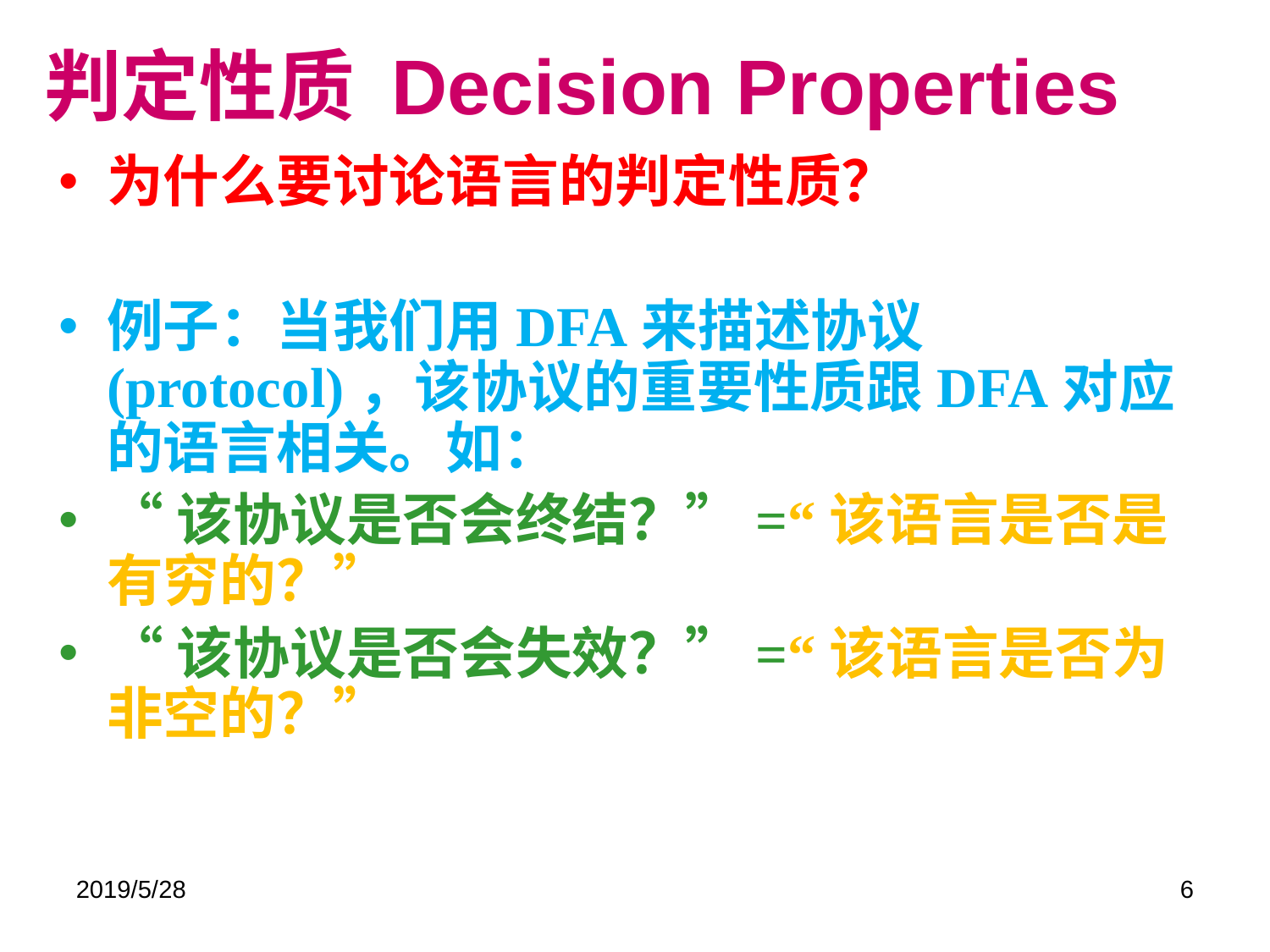

# 判定性质 Decision Properties
为什么要讨论语言的判定性质？

例子：当我们用DFA来描述协议(protocol)，该协议的重要性质跟DFA对应的语言相关。如：
“该协议是否会终结？”=“该语言是否是有穷的？”
“该协议是否会失效？”=“该语言是否为非空的？”

2019/5/28
6